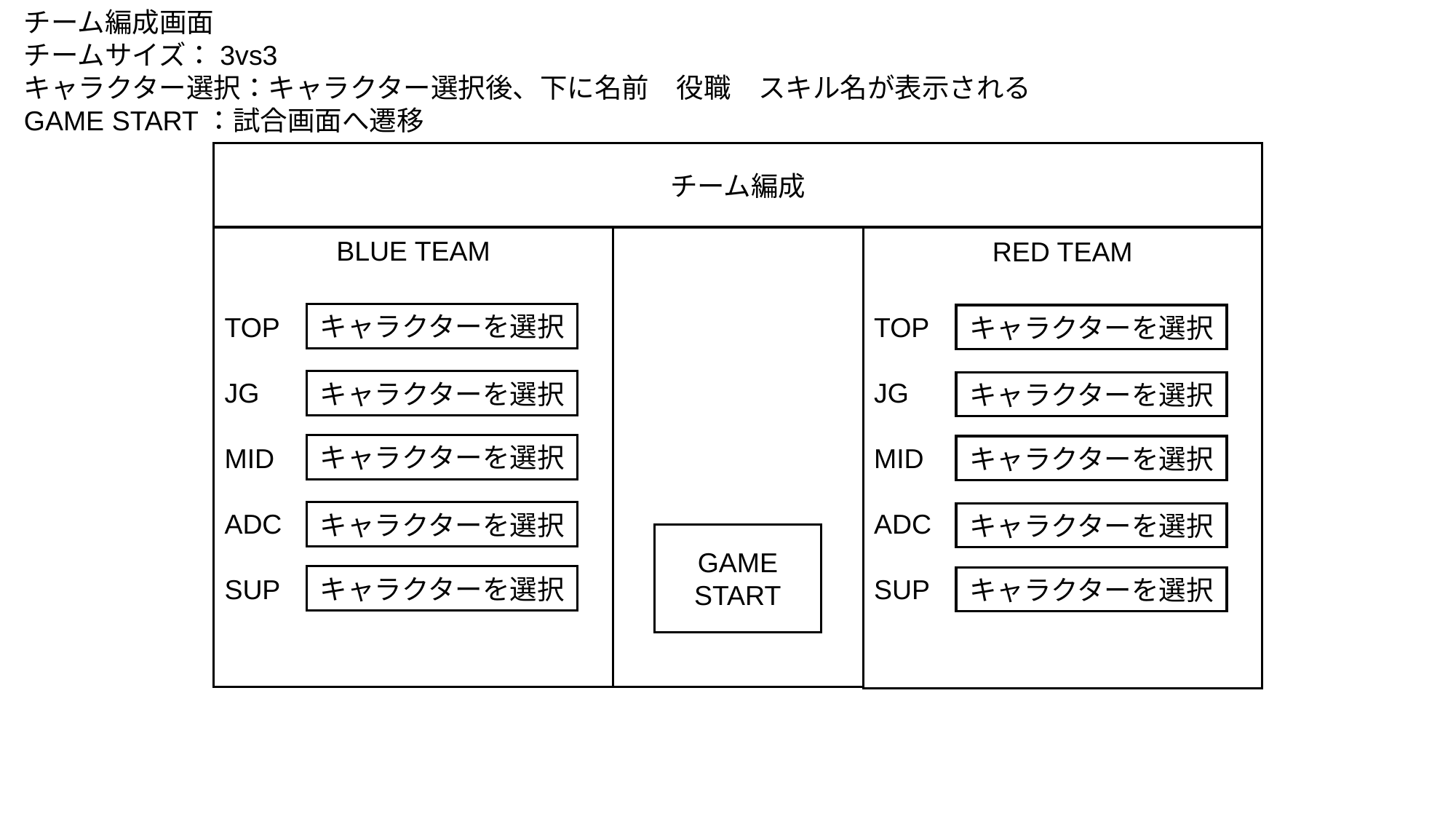

チーム編成画面
チームサイズ：3vs3
キャラクター選択：キャラクター選択後、下に名前　役職　スキル名が表示される
GAME START：試合画面へ遷移

チーム編成
TOP
JG

MID

ADC
SUP
TOP
JG

MID

ADC
SUP
BLUE TEAM
RED TEAM
キャラクターを選択
キャラクターを選択
キャラクターを選択
キャラクターを選択
キャラクターを選択
キャラクターを選択
キャラクターを選択
キャラクターを選択
GAME
START
キャラクターを選択
キャラクターを選択